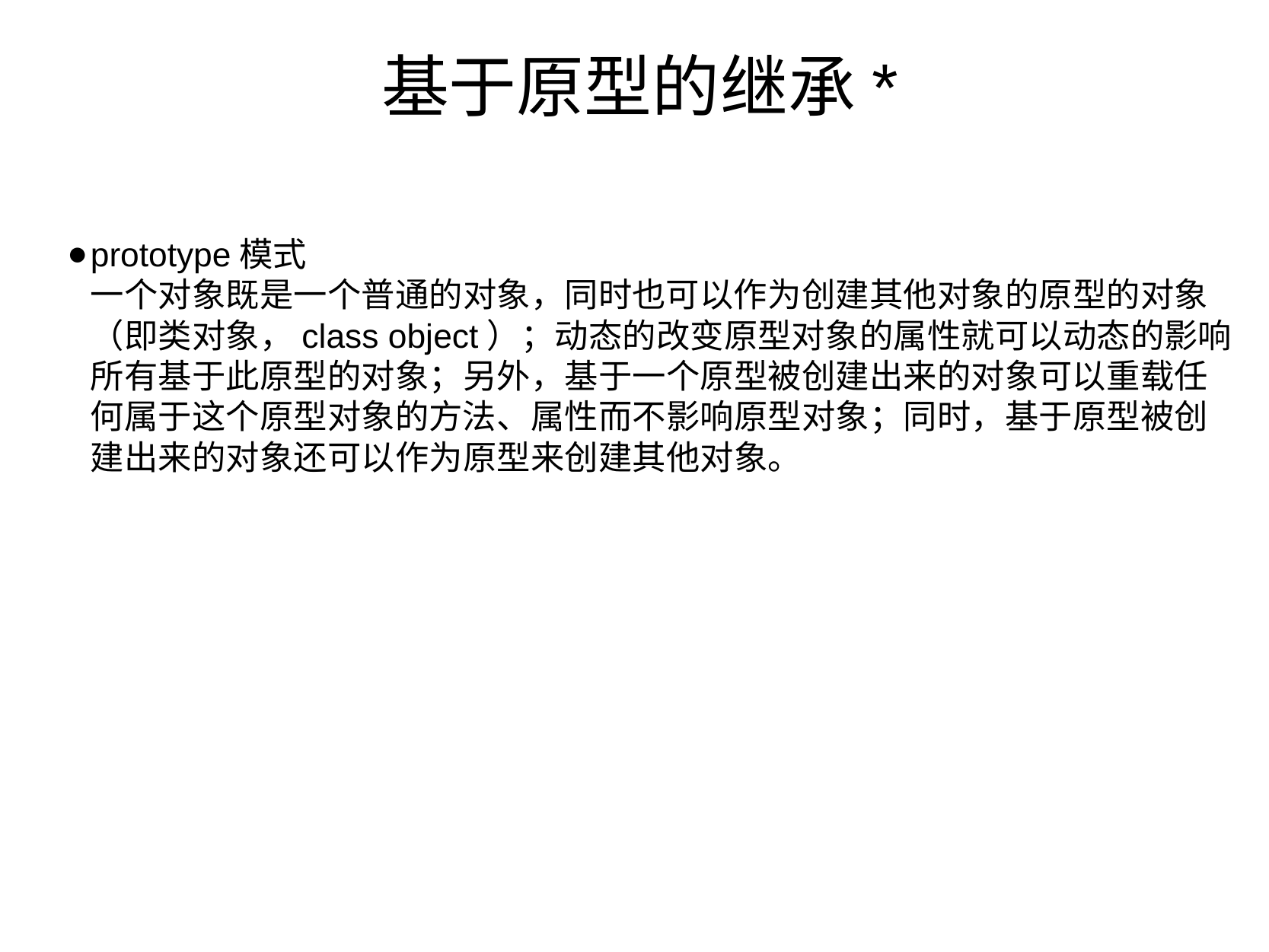

# 基于原型的继承*
prototype模式
一个对象既是一个普通的对象，同时也可以作为创建其他对象的原型的对象（即类对象，class object）；动态的改变原型对象的属性就可以动态的影响所有基于此原型的对象；另外，基于一个原型被创建出来的对象可以重载任何属于这个原型对象的方法、属性而不影响原型对象；同时，基于原型被创建出来的对象还可以作为原型来创建其他对象。